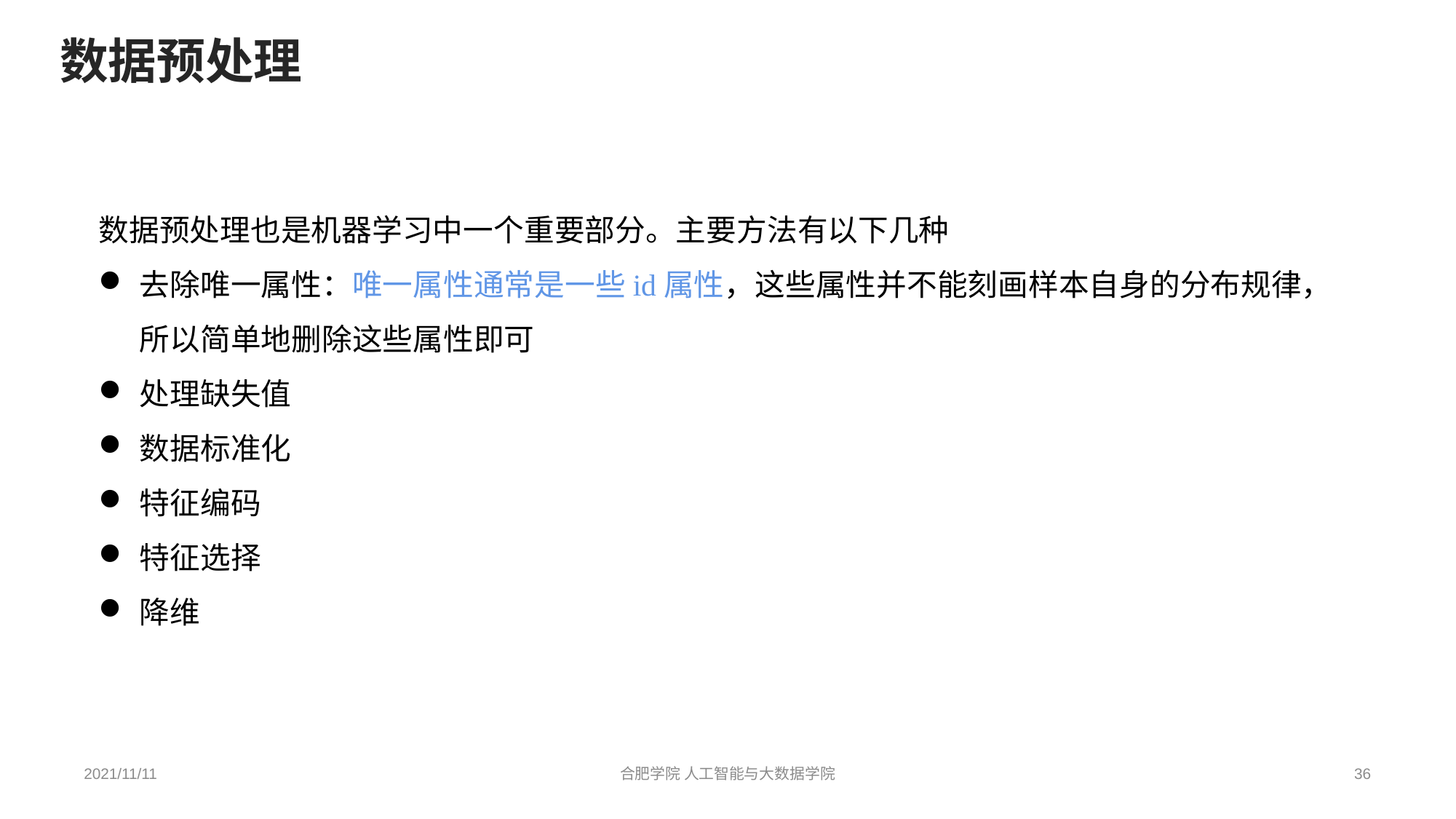

数据预处理
数据预处理也是机器学习中一个重要部分。主要方法有以下几种
去除唯一属性：唯一属性通常是一些id属性，这些属性并不能刻画样本自身的分布规律，所以简单地删除这些属性即可
处理缺失值
数据标准化
特征编码
特征选择
降维
2021/11/11
合肥学院 人工智能与大数据学院
36